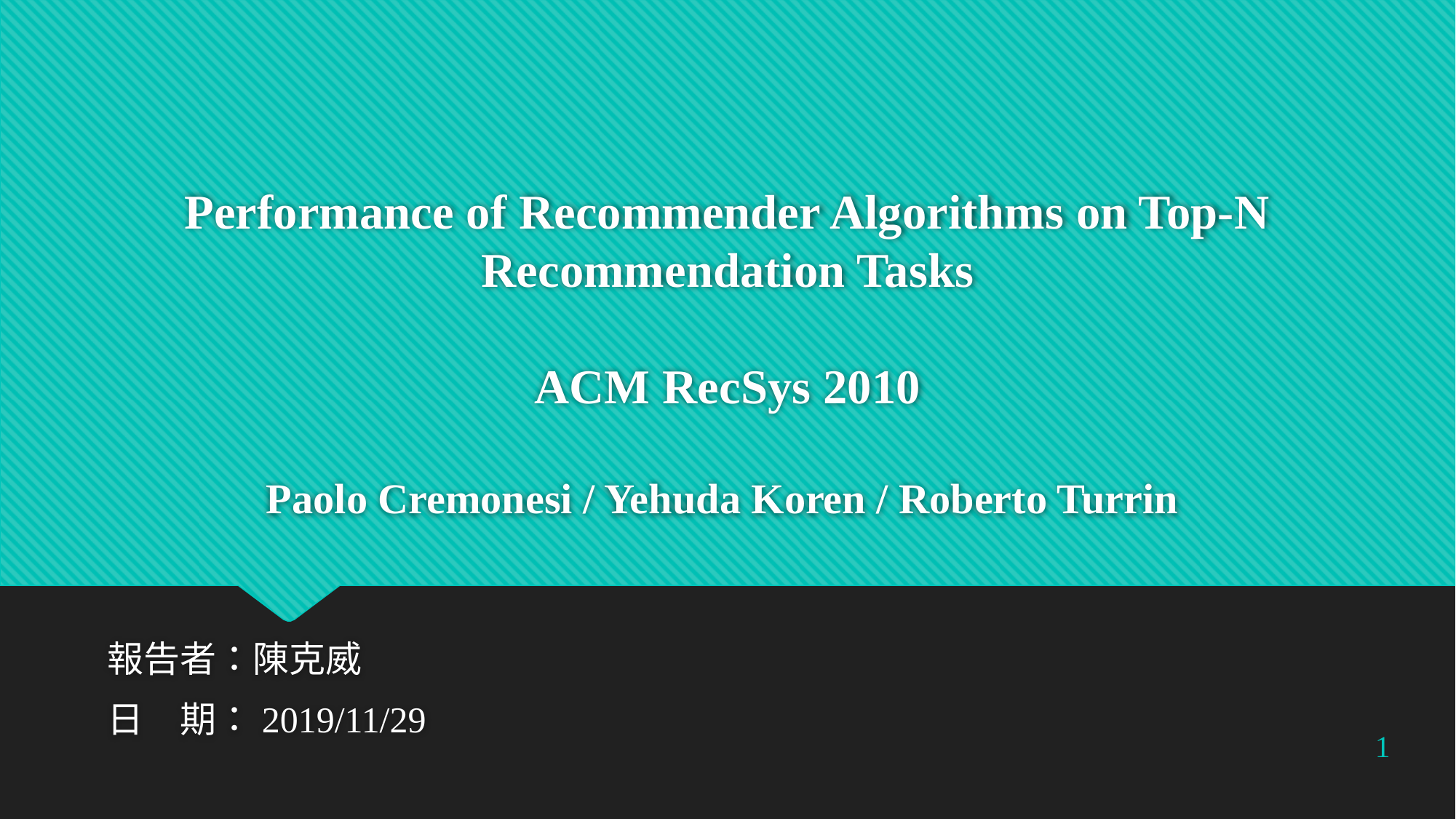

# Performance of Recommender Algorithms on Top-N Recommendation Tasks ACM RecSys 2010 Paolo Cremonesi / Yehuda Koren / Roberto Turrin
報告者：陳克威
日　期：2019/11/29

1